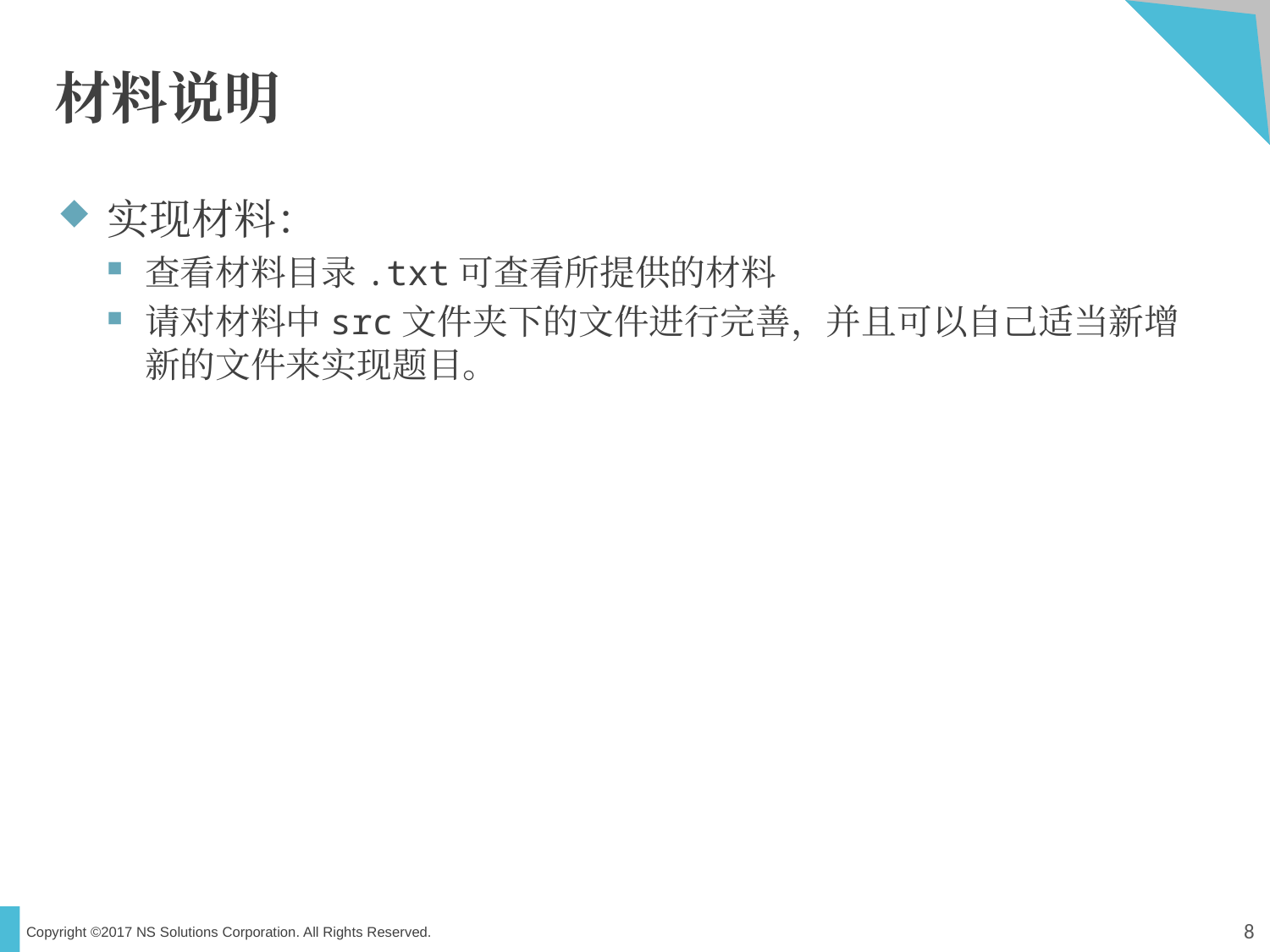

# 材料说明
实现材料：
查看材料目录.txt可查看所提供的材料
请对材料中src文件夹下的文件进行完善，并且可以自己适当新增新的文件来实现题目。
8